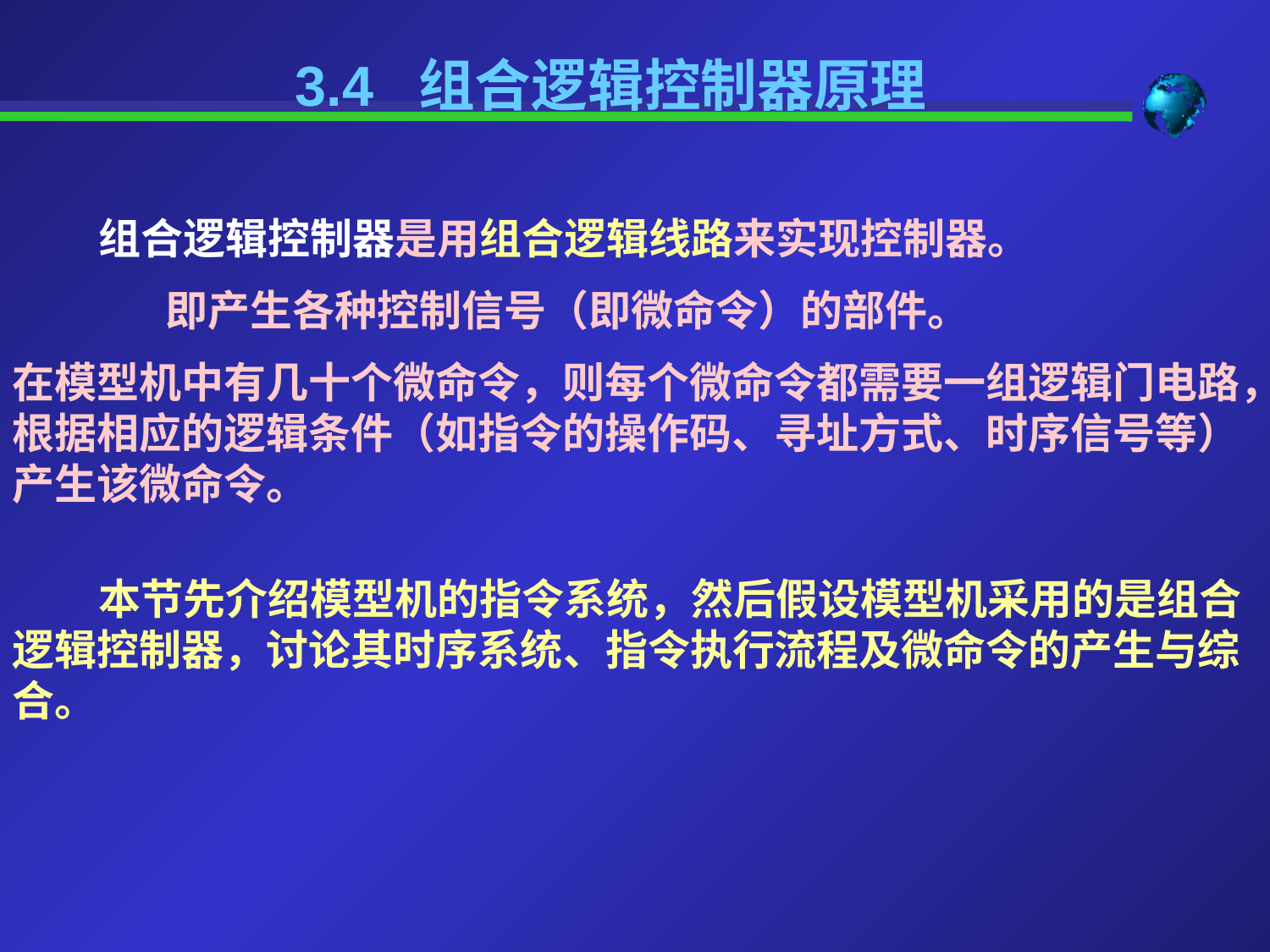

3.4  组合逻辑控制器原理
        组合逻辑控制器是用组合逻辑线路来实现控制器。
               即产生各种控制信号（即微命令）的部件。
在模型机中有几十个微命令，则每个微命令都需要一组逻辑门电路，根据相应的逻辑条件（如指令的操作码、寻址方式、时序信号等）产生该微命令。
        本节先介绍模型机的指令系统，然后假设模型机采用的是组合逻辑控制器，讨论其时序系统、指令执行流程及微命令的产生与综合。
42